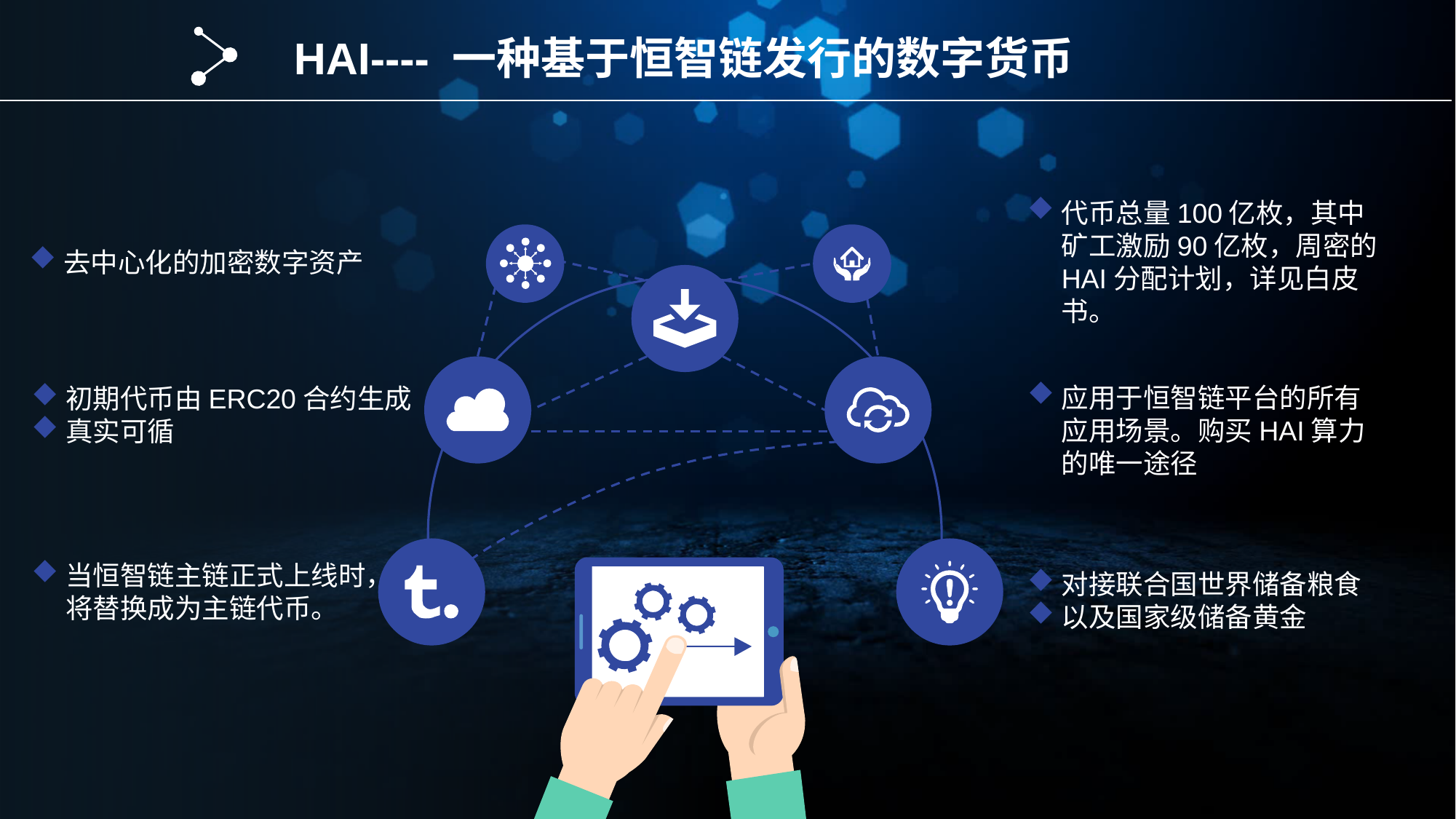

HAI---- 一种基于恒智链发行的数字货币
代币总量100亿枚，其中矿工激励90亿枚，周密的HAI分配计划，详见白皮书。

去中心化的加密数字资产

应用于恒智链平台的所有应用场景。购买HAI算力的唯一途径
初期代币由ERC20合约生成
真实可循

当恒智链主链正式上线时，将替换成为主链代币。

对接联合国世界储备粮食
以及国家级储备黄金